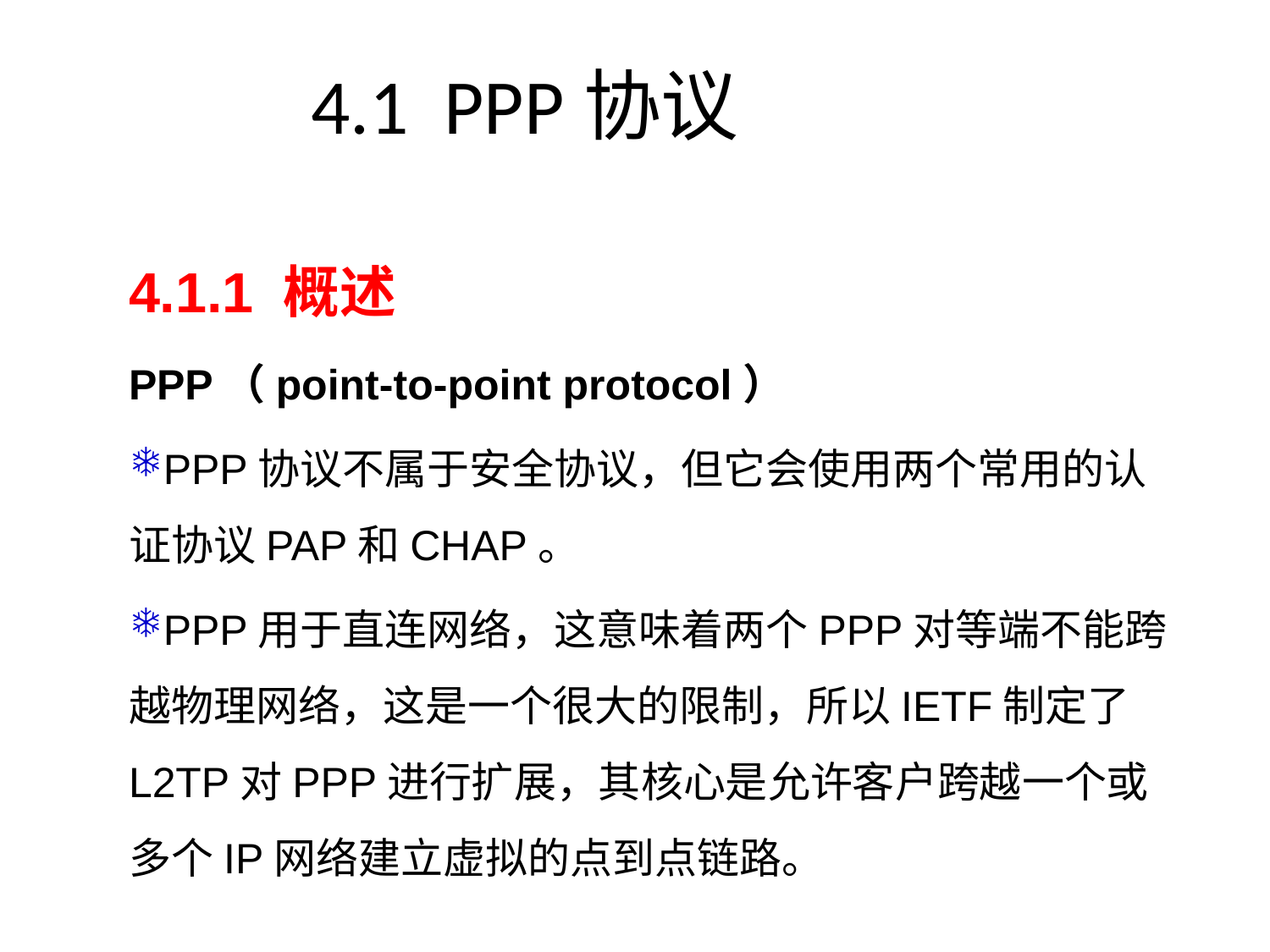

# 4.1  PPP协议
4.1.1 概述
PPP（point-to-point protocol）
PPP协议不属于安全协议，但它会使用两个常用的认证协议PAP和CHAP。
PPP用于直连网络，这意味着两个PPP对等端不能跨越物理网络，这是一个很大的限制，所以IETF制定了L2TP对PPP进行扩展，其核心是允许客户跨越一个或多个IP网络建立虚拟的点到点链路。